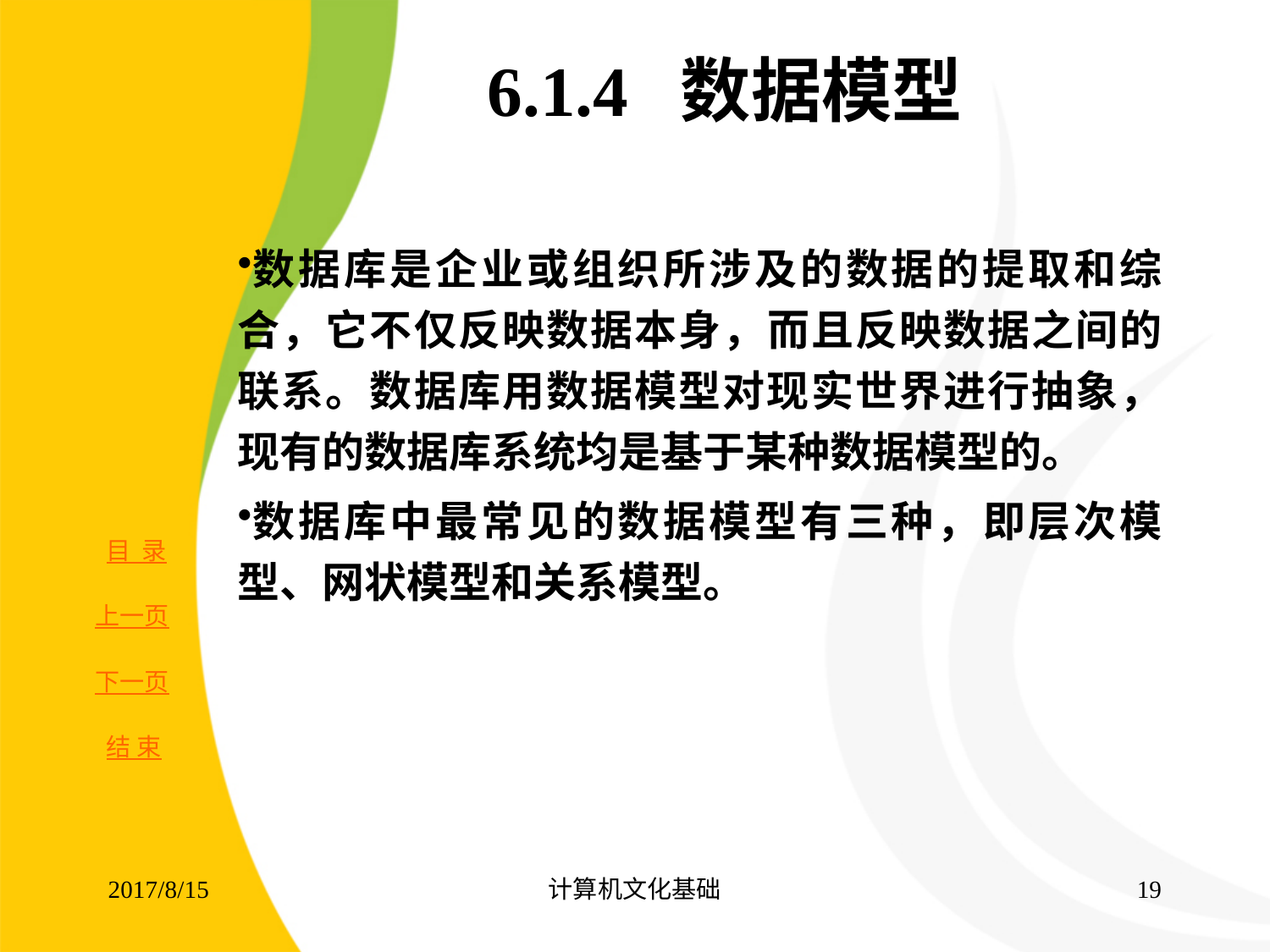

# 6.1.4  数据模型
数据库是企业或组织所涉及的数据的提取和综合，它不仅反映数据本身，而且反映数据之间的联系。数据库用数据模型对现实世界进行抽象，现有的数据库系统均是基于某种数据模型的。
数据库中最常见的数据模型有三种，即层次模型、网状模型和关系模型。
2017/8/15
计算机文化基础
19